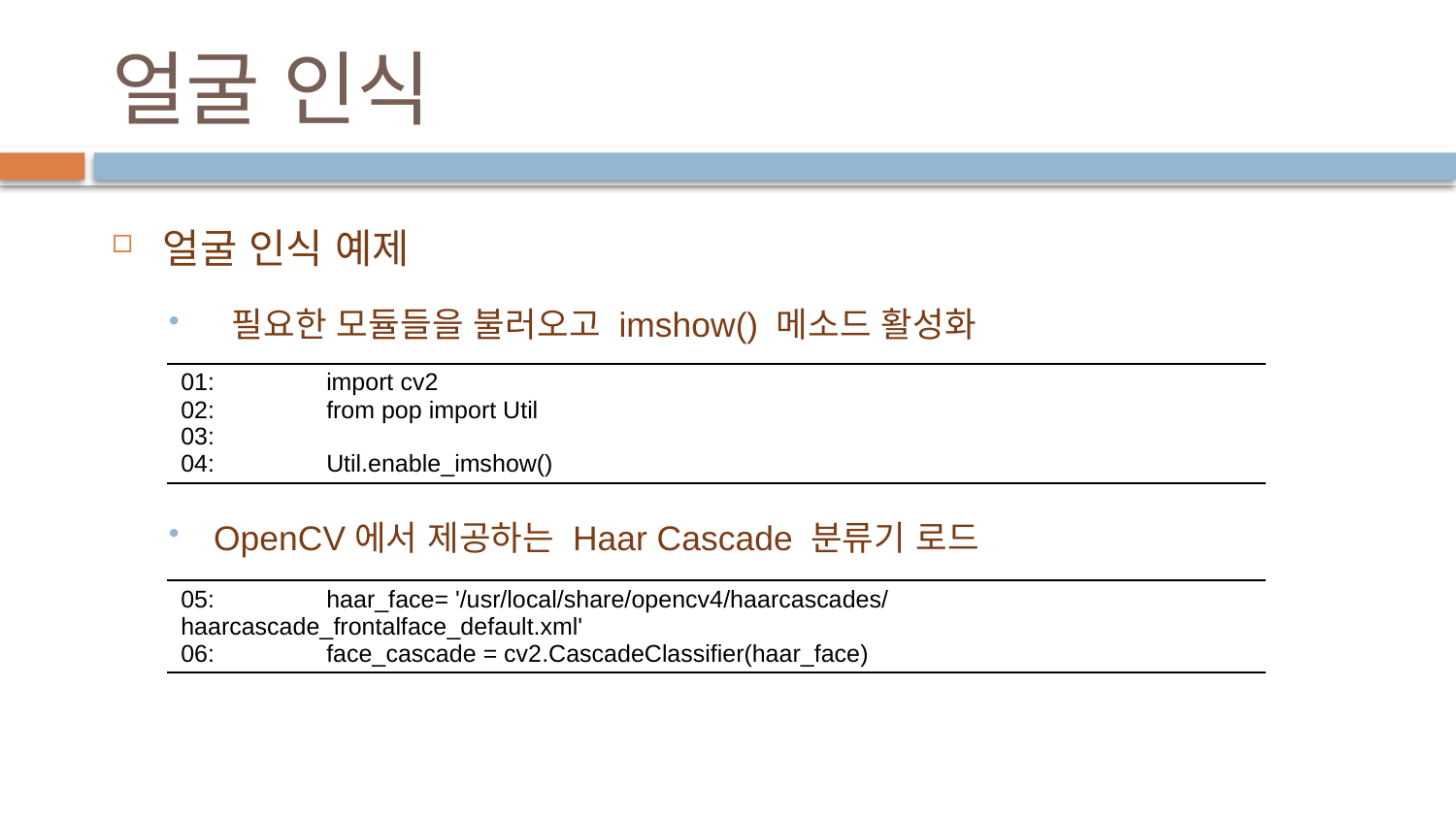

# 얼굴 인식
얼굴 인식 예제
 필요한 모듈들을 불러오고 imshow() 메소드 활성화

OpenCV에서 제공하는 Haar Cascade 분류기 로드
| 01: import cv2 02: from pop import Util 03: 04: Util.enable\_imshow() |
| --- |
| 05: haar\_face= '/usr/local/share/opencv4/haarcascades/haarcascade\_frontalface\_default.xml' 06: face\_cascade = cv2.CascadeClassifier(haar\_face) |
| --- |